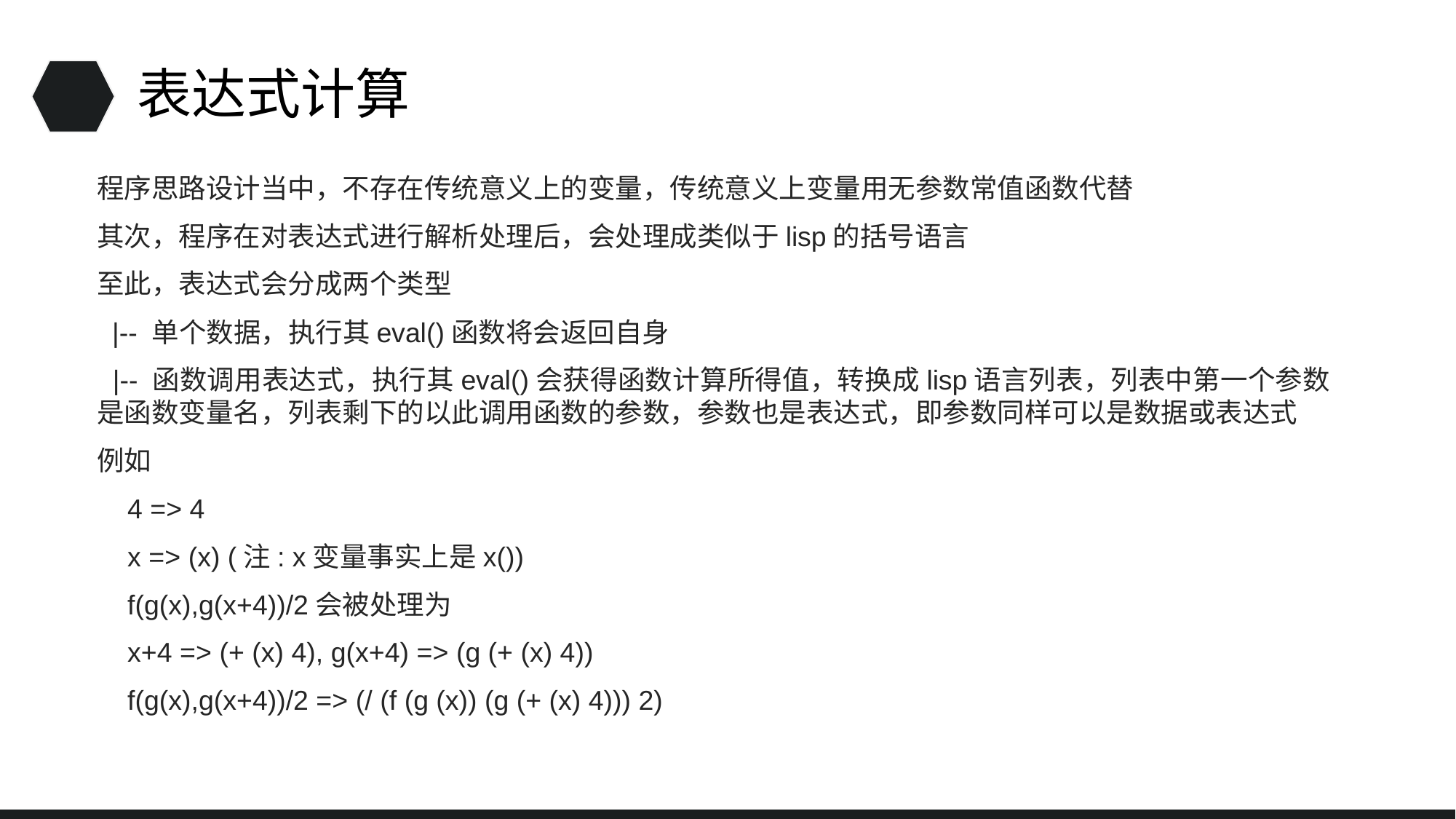

# 表达式计算
程序思路设计当中，不存在传统意义上的变量，传统意义上变量用无参数常值函数代替
其次，程序在对表达式进行解析处理后，会处理成类似于lisp的括号语言
至此，表达式会分成两个类型
  |-- 单个数据，执行其eval()函数将会返回自身
  |-- 函数调用表达式，执行其eval()会获得函数计算所得值，转换成lisp语言列表，列表中第一个参数是函数变量名，列表剩下的以此调用函数的参数，参数也是表达式，即参数同样可以是数据或表达式
例如
    4 => 4
    x => (x) (注: x变量事实上是x())
    f(g(x),g(x+4))/2会被处理为
    x+4 => (+ (x) 4), g(x+4) => (g (+ (x) 4))
    f(g(x),g(x+4))/2 => (/ (f (g (x)) (g (+ (x) 4))) 2)